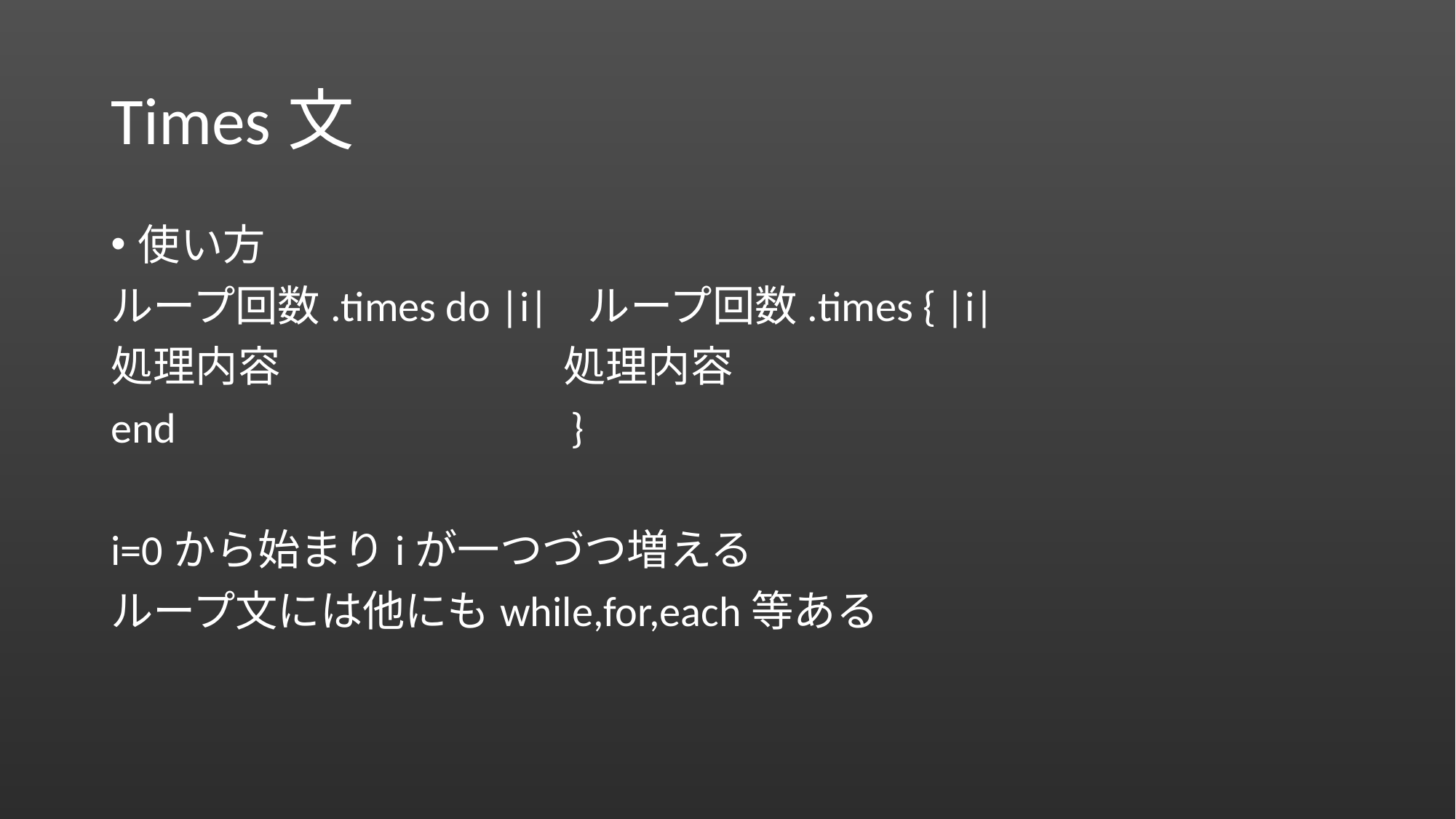

# Times文
使い方
ループ回数.times do |i|   ループ回数.times { |i|
処理内容                              処理内容
end                                         }

i=0から始まりiが一つづつ増える
ループ文には他にもwhile,for,each等ある